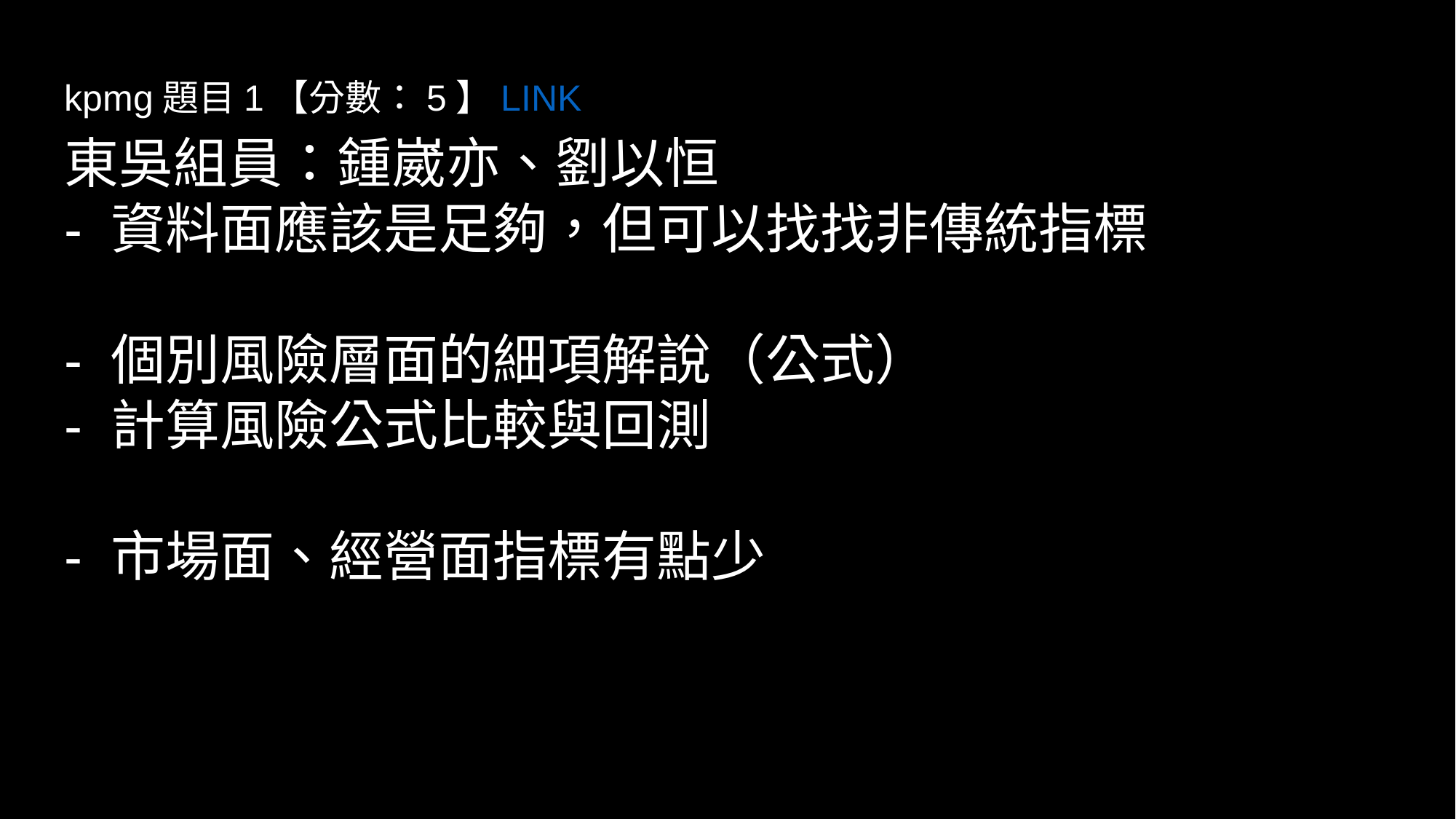

kpmg題目1【分數：5】LINK
東吳組員：鍾崴亦、劉以恒
- 資料面應該是足夠，但可以找找非傳統指標
- 個別風險層面的細項解說（公式）
- 計算風險公式比較與回測
- 市場面、經營面指標有點少